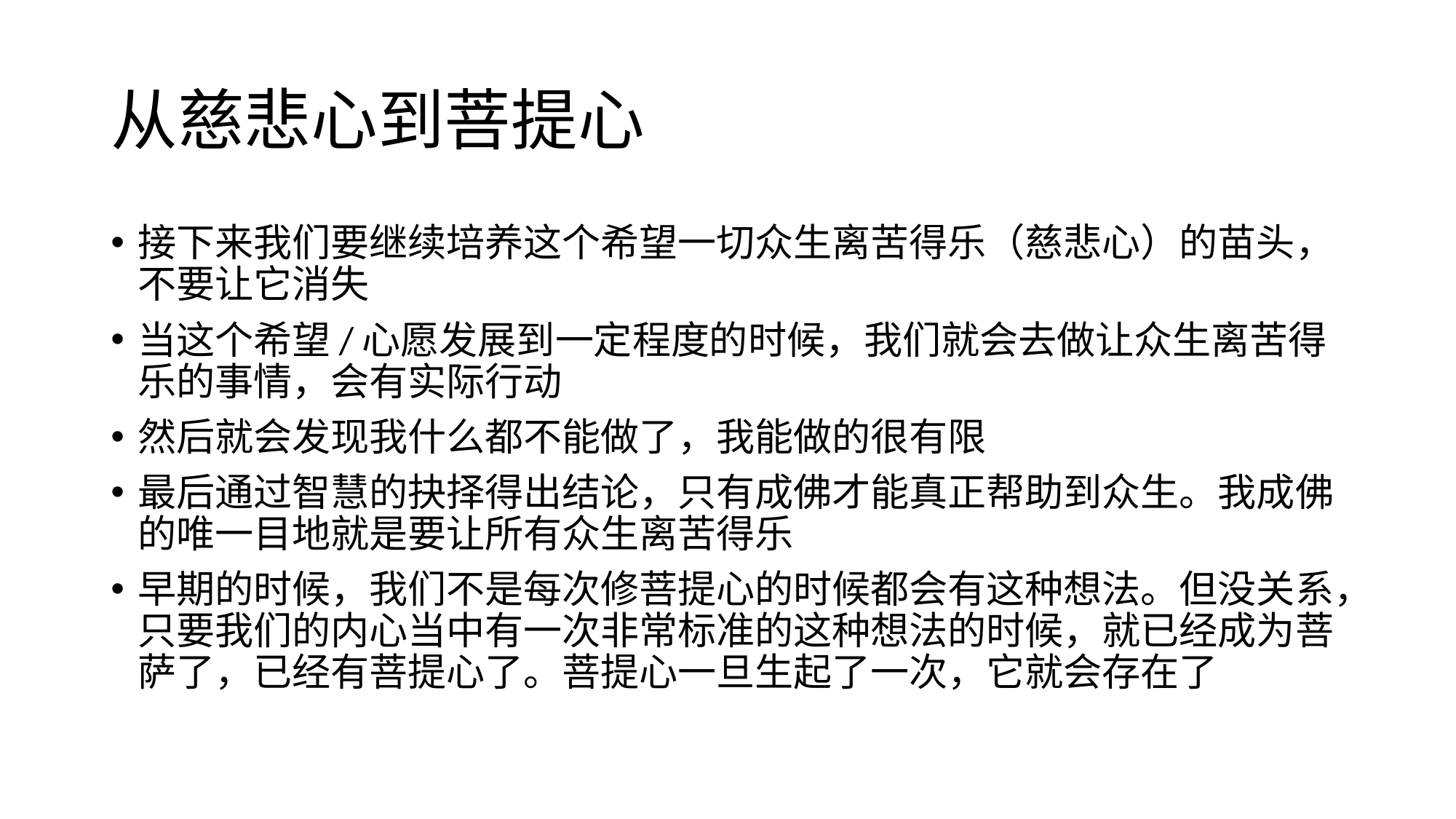

# 从慈悲心到菩提心
接下来我们要继续培养这个希望一切众生离苦得乐（慈悲心）的苗头，不要让它消失
当这个希望/心愿发展到一定程度的时候，我们就会去做让众生离苦得乐的事情，会有实际行动
然后就会发现我什么都不能做了，我能做的很有限
最后通过智慧的抉择得出结论，只有成佛才能真正帮助到众生。我成佛的唯一目地就是要让所有众生离苦得乐
早期的时候，我们不是每次修菩提心的时候都会有这种想法。但没关系，只要我们的内心当中有一次非常标准的这种想法的时候，就已经成为菩萨了，已经有菩提心了。菩提心一旦生起了一次，它就会存在了